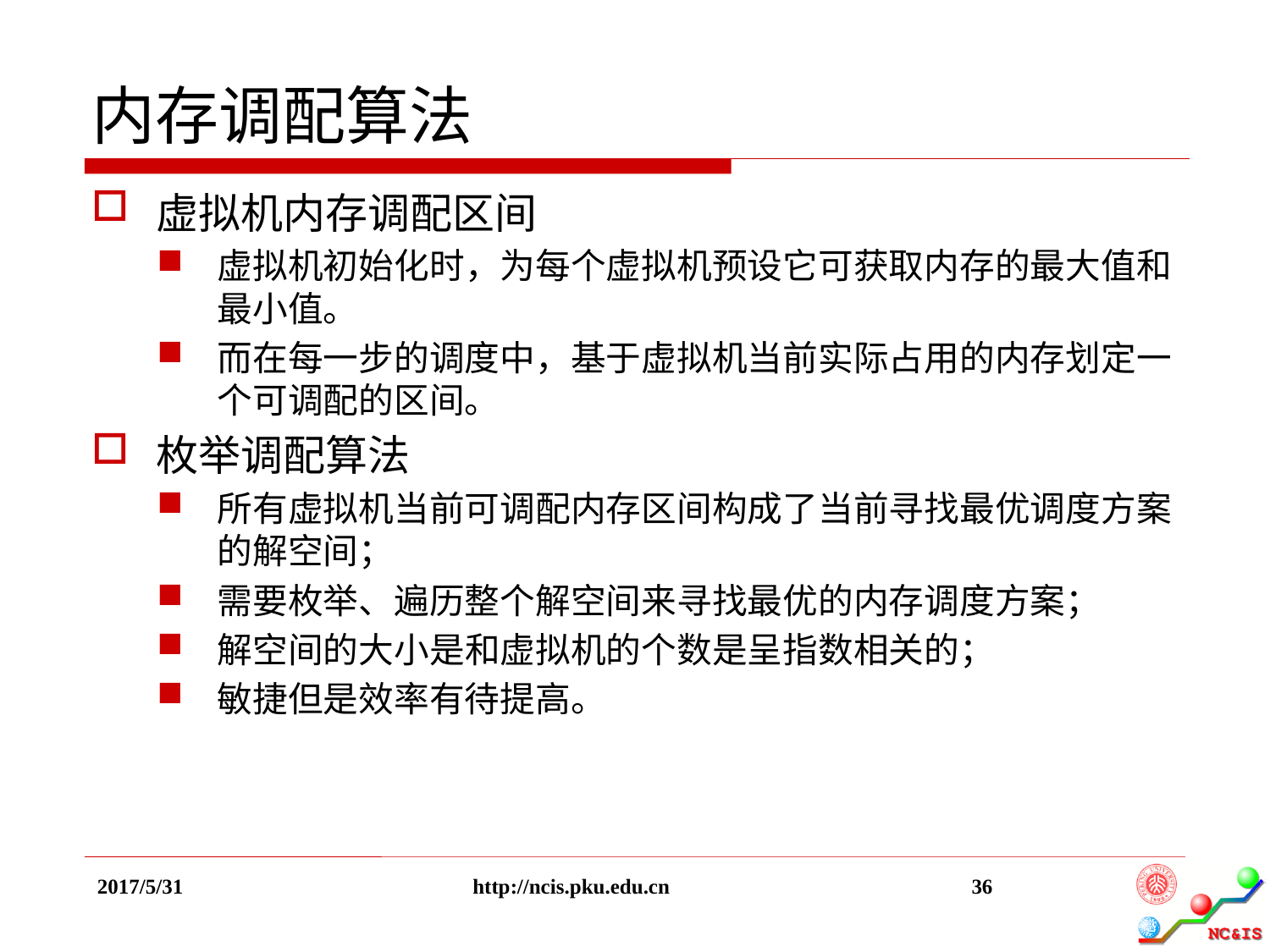

内存调配算法
虚拟机内存调配区间
虚拟机初始化时，为每个虚拟机预设它可获取内存的最大值和最小值。
而在每一步的调度中，基于虚拟机当前实际占用的内存划定一个可调配的区间。
枚举调配算法
所有虚拟机当前可调配内存区间构成了当前寻找最优调度方案的解空间；
需要枚举、遍历整个解空间来寻找最优的内存调度方案；
解空间的大小是和虚拟机的个数是呈指数相关的；
敏捷但是效率有待提高。
2017/5/31
http://ncis.pku.edu.cn
36